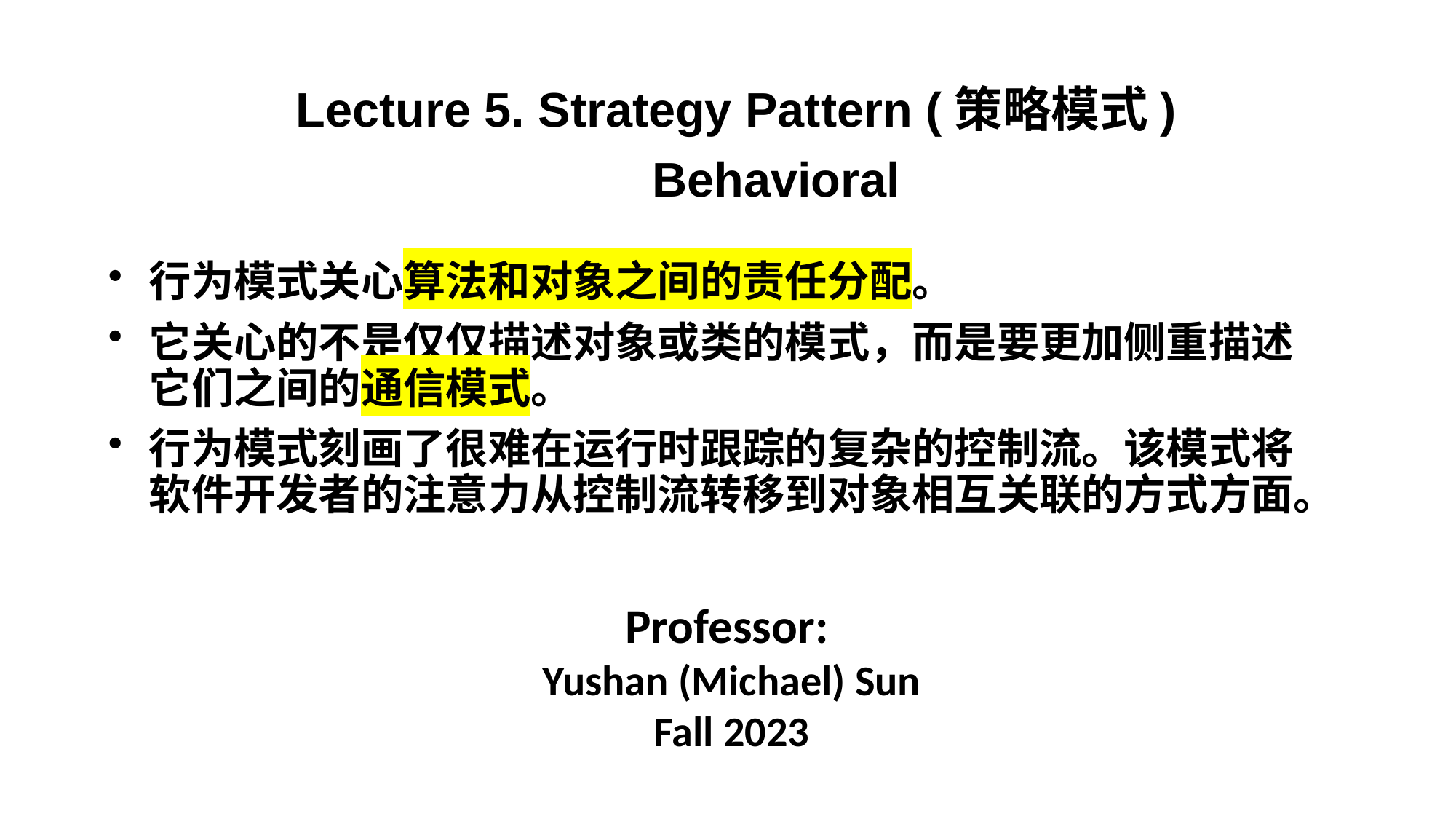

# Lecture 5. Strategy Pattern (策略模式) Behavioral
行为模式关心算法和对象之间的责任分配。
它关心的不是仅仅描述对象或类的模式，而是要更加侧重描述它们之间的通信模式。
行为模式刻画了很难在运行时跟踪的复杂的控制流。该模式将软件开发者的注意力从控制流转移到对象相互关联的方式方面。

Professor:
Yushan (Michael) Sun
Fall 2023